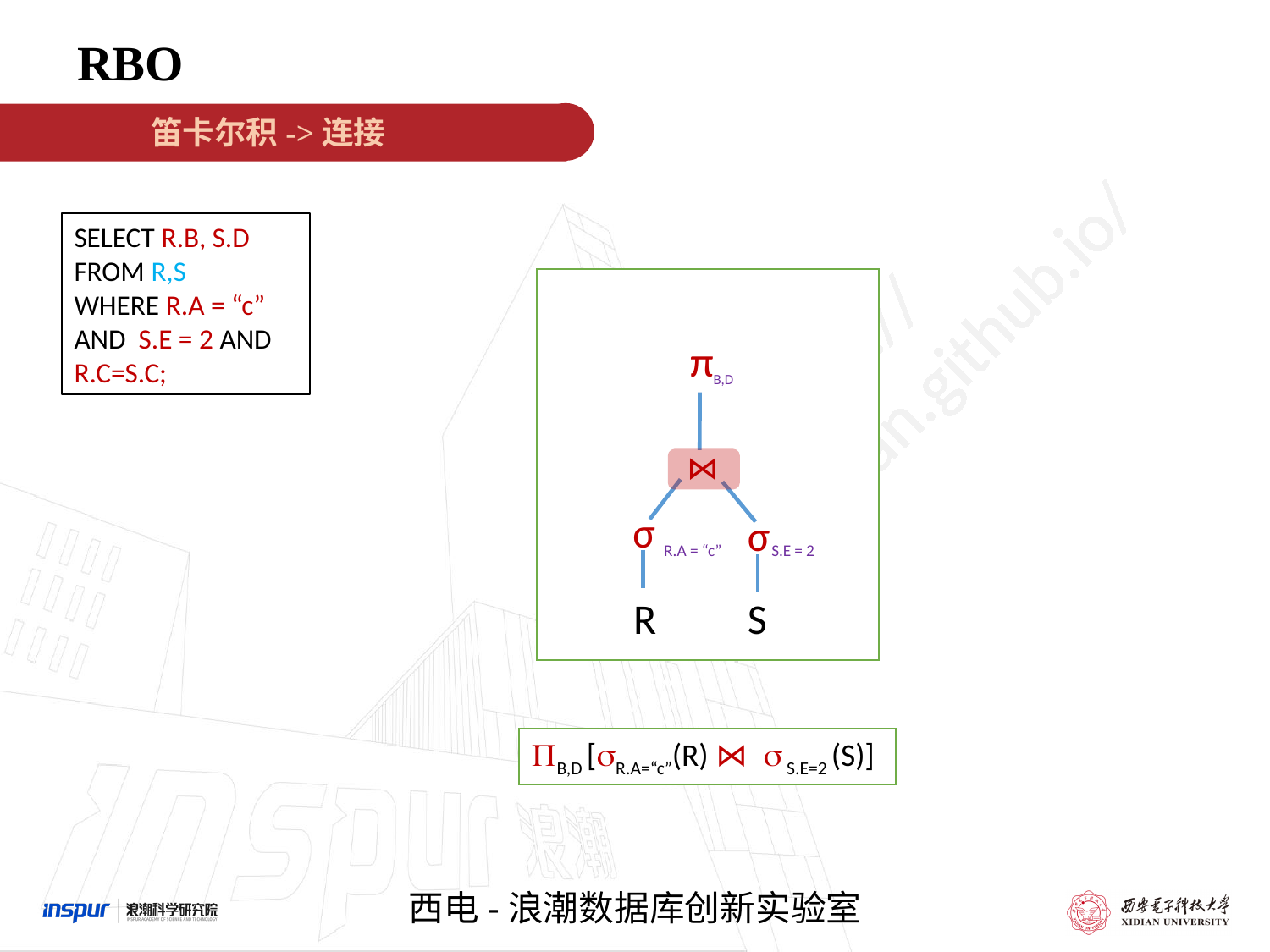

RBO

笛卡尔积->连接
SELECT R.B, S.D
FROM R,S
WHERE R.A = “c” AND  S.E = 2 AND  R.C=S.C;

π
B,D
S.E = 2
S
R
⋈

σ
σ
R.A = “c”
ΠB,D [σR.A=“c”(R) ⋈ σ S.E=2 (S)]